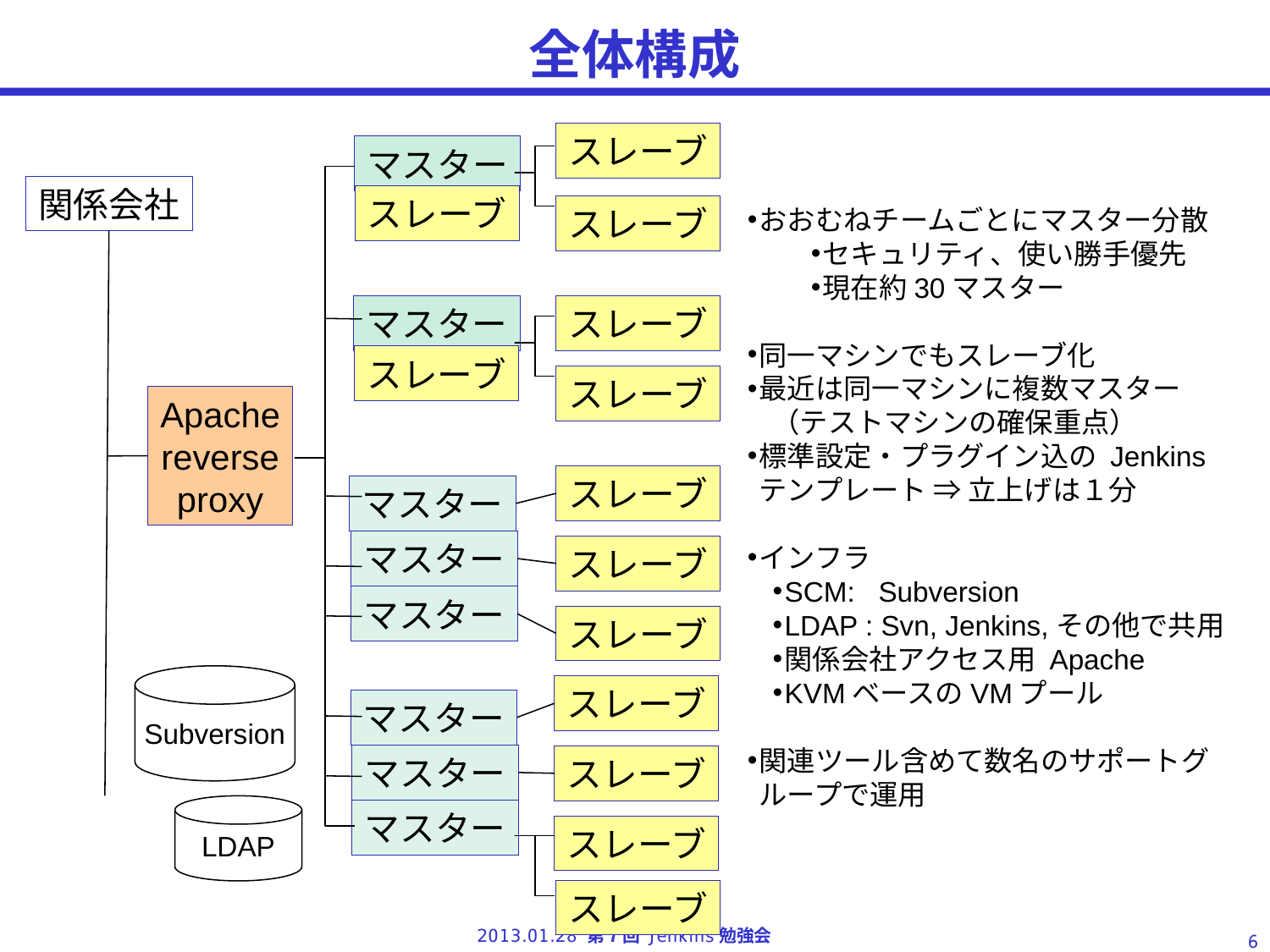

# 全体構成
スレーブ
マスター
スレーブ

関係会社
スレーブ
おおむねチームごとにマスター分散
セキュリティ、使い勝手優先
現在約30マスター

同一マシンでもスレーブ化
最近は同一マシンに複数マスター
  （テストマシンの確保重点）
標準設定・プラグイン込の Jenkins
テンプレート ⇒ 立上げは１分

インフラ
SCM:   Subversion
LDAP : Svn, Jenkins,その他で共用
関係会社アクセス用 Apache
KVMベースのVMプール

関連ツール含めて数名のサポートグループで運用
マスター
スレーブ
スレーブ

スレーブ
Apache
reverse
proxy
スレーブ
マスター
マスター
マスター
スレーブ
スレーブ
Subversion
スレーブ
マスター
マスター
マスター
スレーブ
LDAP
スレーブ

スレーブ